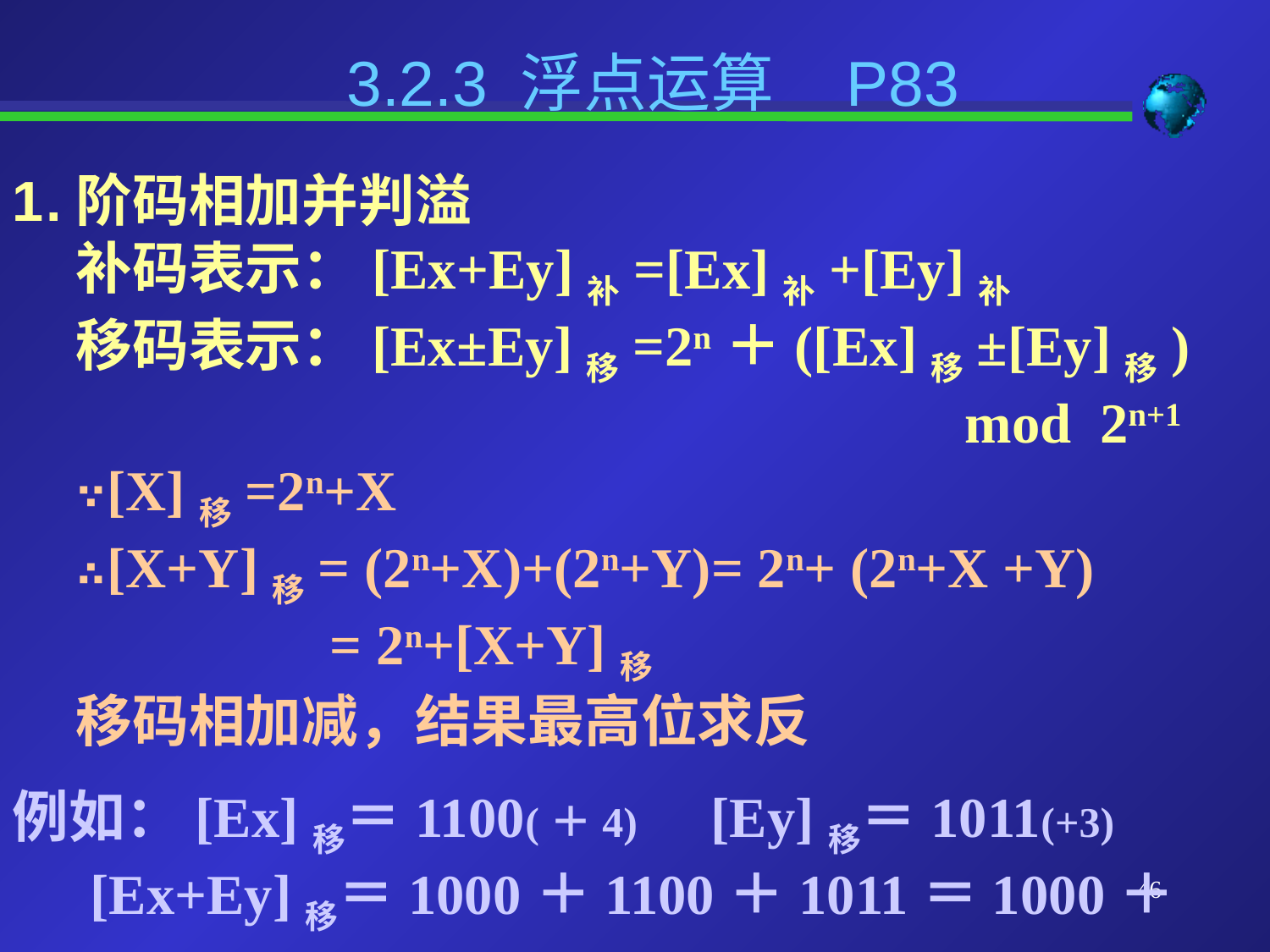

3.2.3 浮点运算    P83
阶码相加并判溢
补码表示：[Ex+Ey]补=[Ex]补+[Ey]补
移码表示：[Ex±Ey]移=2n＋([Ex]移±[Ey]移)
							mod  2n+1
∵[X]移=2n+X
∴[X+Y]移= (2n+X)+(2n+Y)= 2n+ (2n+X +Y)
		= 2n+[X+Y]移
移码相加减，结果最高位求反
例如：[Ex]移＝1100(＋4)	[Ey]移＝1011(+3)
 [Ex+Ey]移＝1000＋1100＋1011＝1000＋0111			＝1111(+7)
46